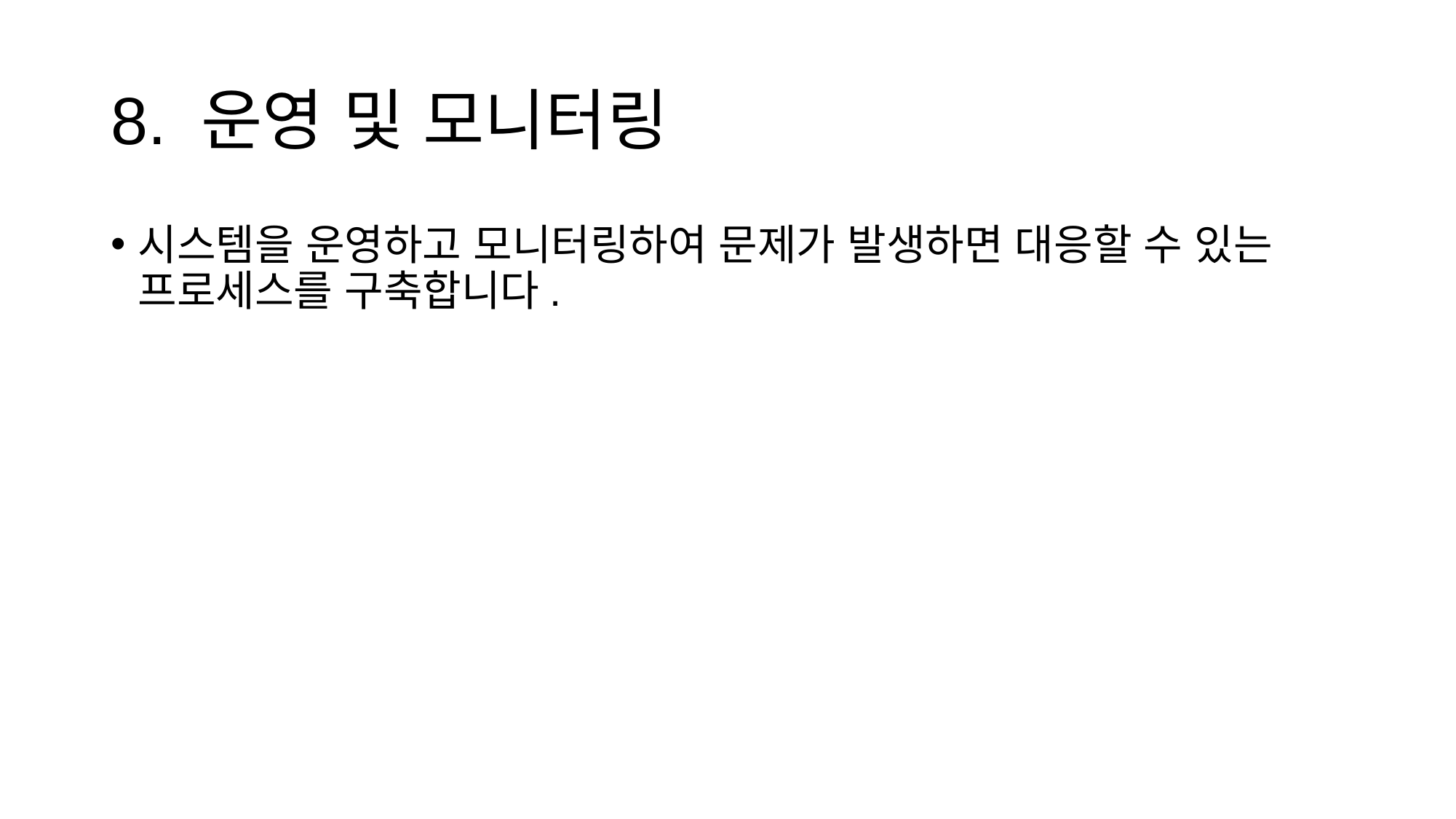

# 8. 운영 및 모니터링
시스템을 운영하고 모니터링하여 문제가 발생하면 대응할 수 있는 프로세스를 구축합니다.